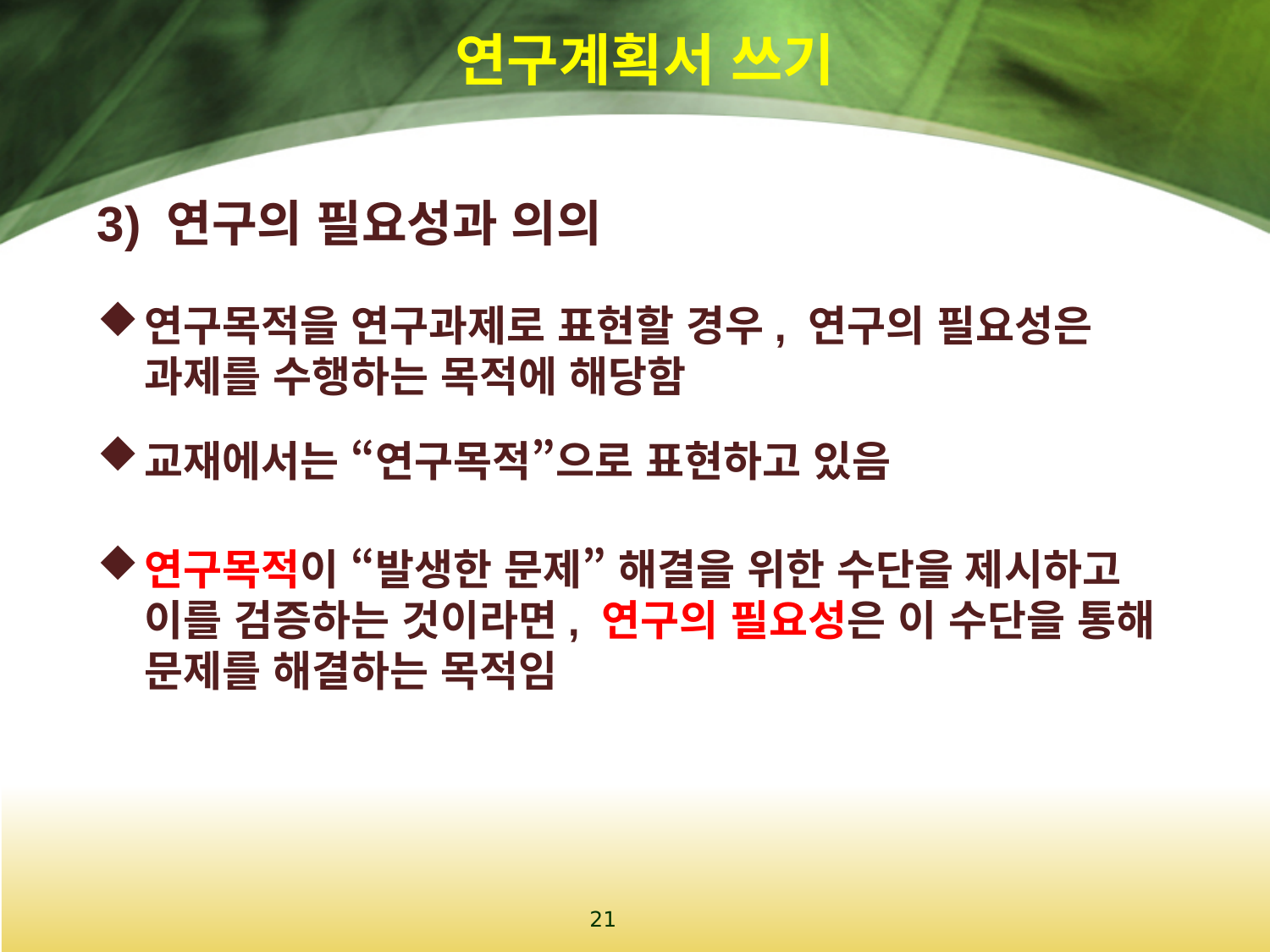

# 연구계획서 쓰기
3) 연구의 필요성과 의의

연구목적을 연구과제로 표현할 경우, 연구의 필요성은 과제를 수행하는 목적에 해당함

교재에서는 “연구목적”으로 표현하고 있음

연구목적이 “발생한 문제” 해결을 위한 수단을 제시하고 이를 검증하는 것이라면, 연구의 필요성은 이 수단을 통해 문제를 해결하는 목적임

21